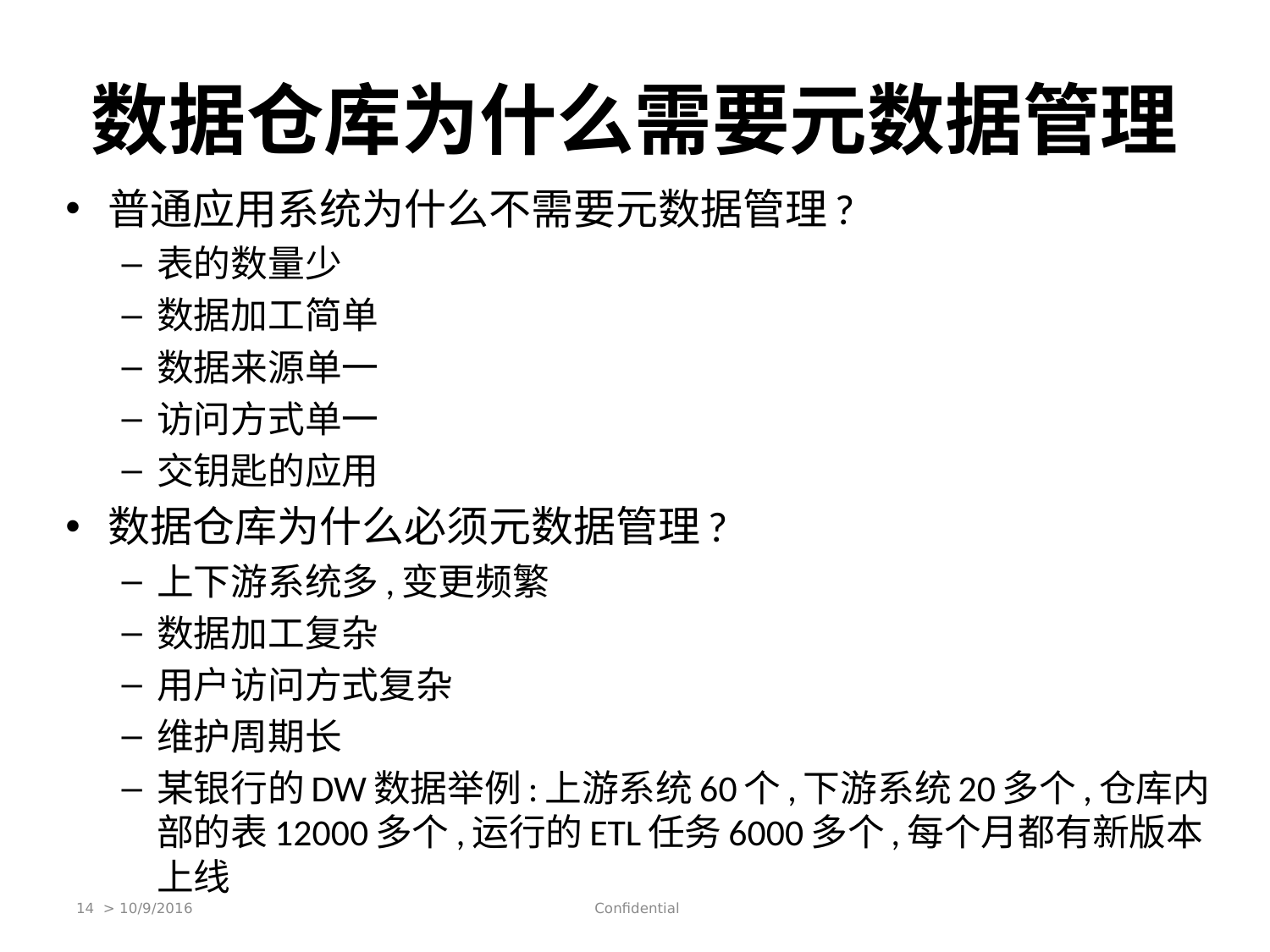

# 数据仓库为什么需要元数据管理
普通应用系统为什么不需要元数据管理?
表的数量少
数据加工简单
数据来源单一
访问方式单一
交钥匙的应用
数据仓库为什么必须元数据管理?
上下游系统多,变更频繁
数据加工复杂
用户访问方式复杂
维护周期长
某银行的DW数据举例:上游系统60个,下游系统20多个,仓库内部的表12000多个,运行的ETL任务6000多个,每个月都有新版本上线
14  > 10/9/2016
 Confidential